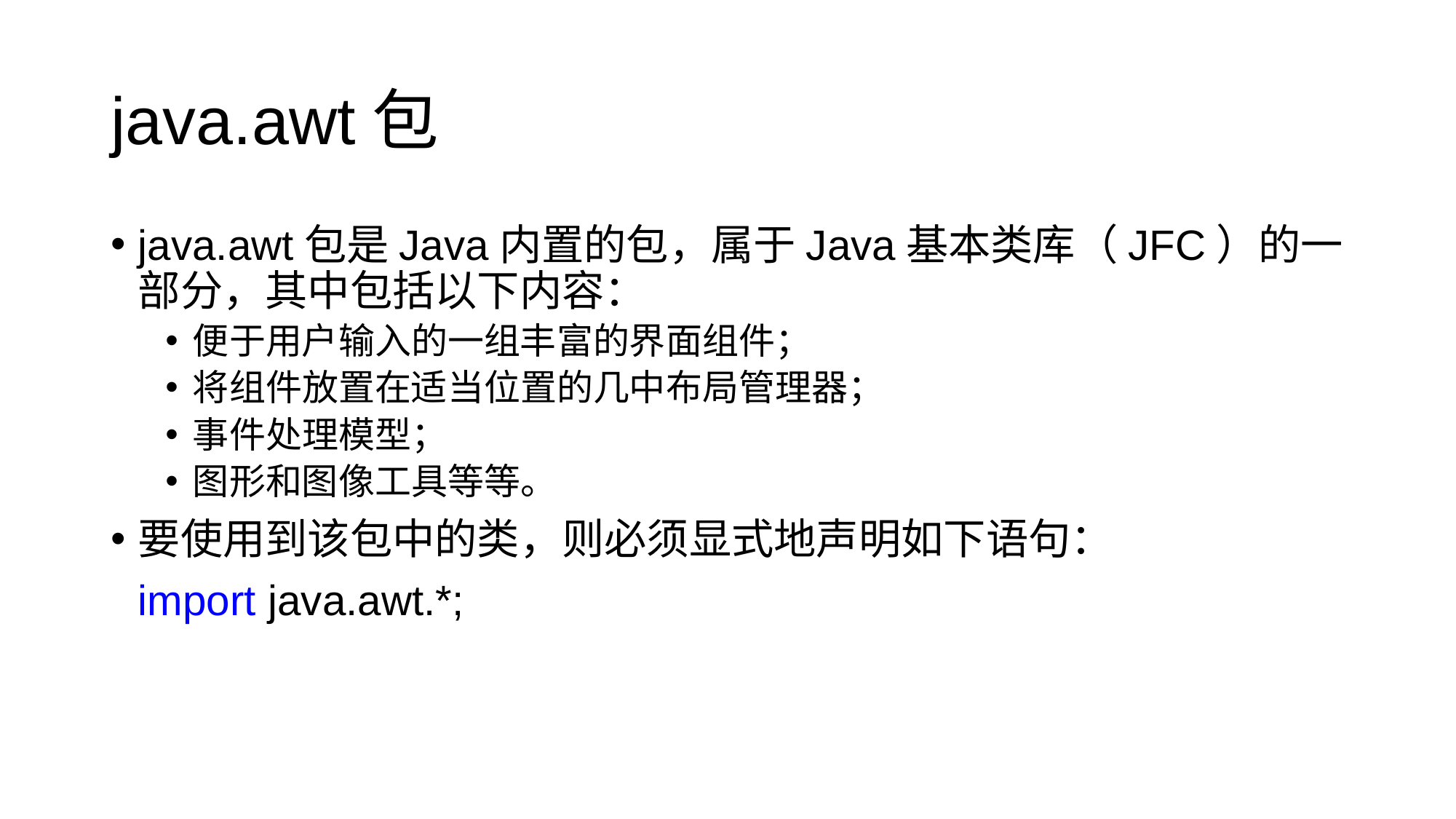

# java.awt包
java.awt包是Java内置的包，属于Java基本类库（JFC）的一部分，其中包括以下内容：
便于用户输入的一组丰富的界面组件；
将组件放置在适当位置的几中布局管理器；
事件处理模型；
图形和图像工具等等。
要使用到该包中的类，则必须显式地声明如下语句：
	import java.awt.*;